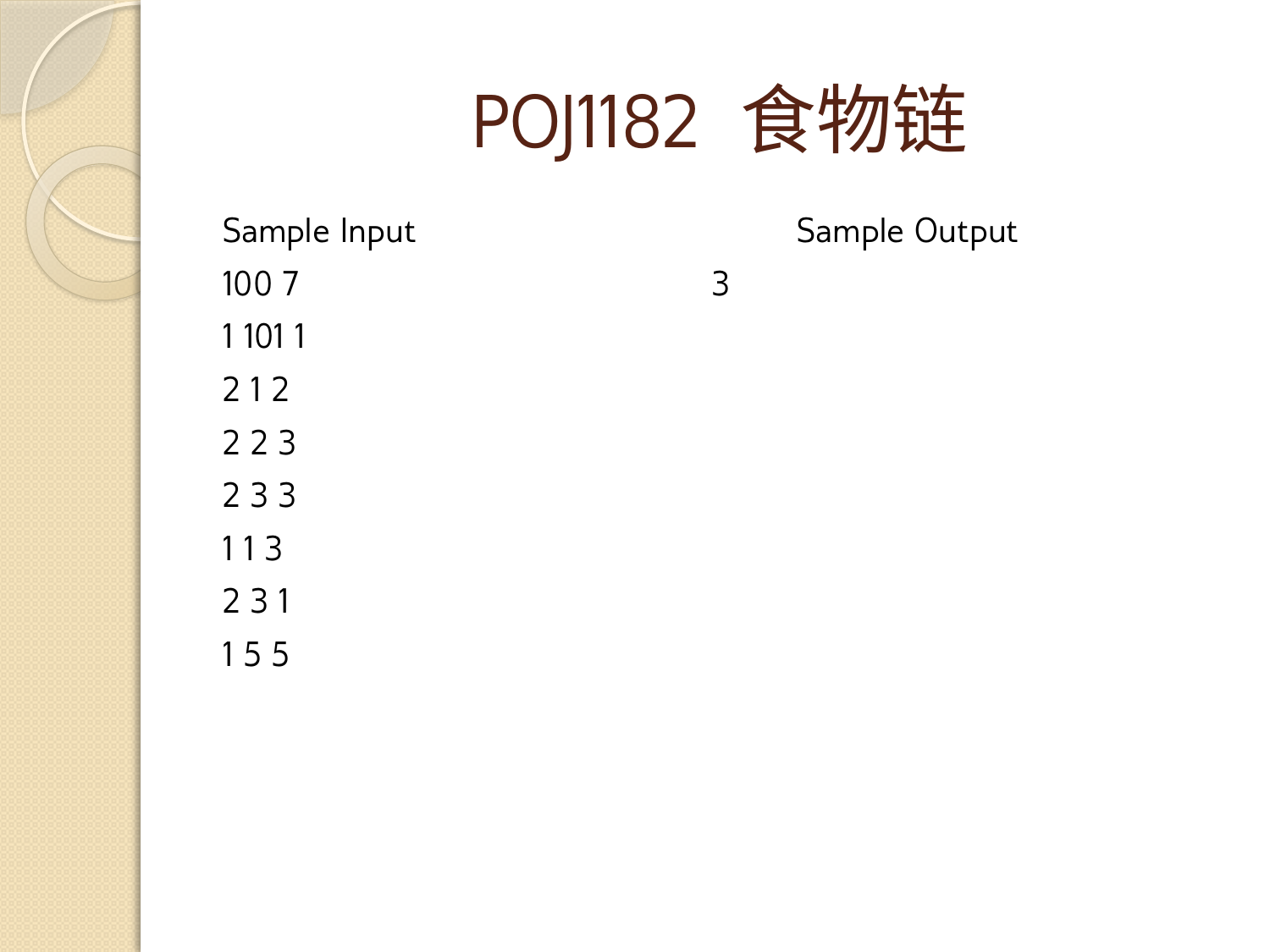

# POJ1182 食物链
Sample Input                                    Sample Output
100 7                                       3
1 101 1
2 1 2
2 2 3
2 3 3
1 1 3
2 3 1
1 5 5